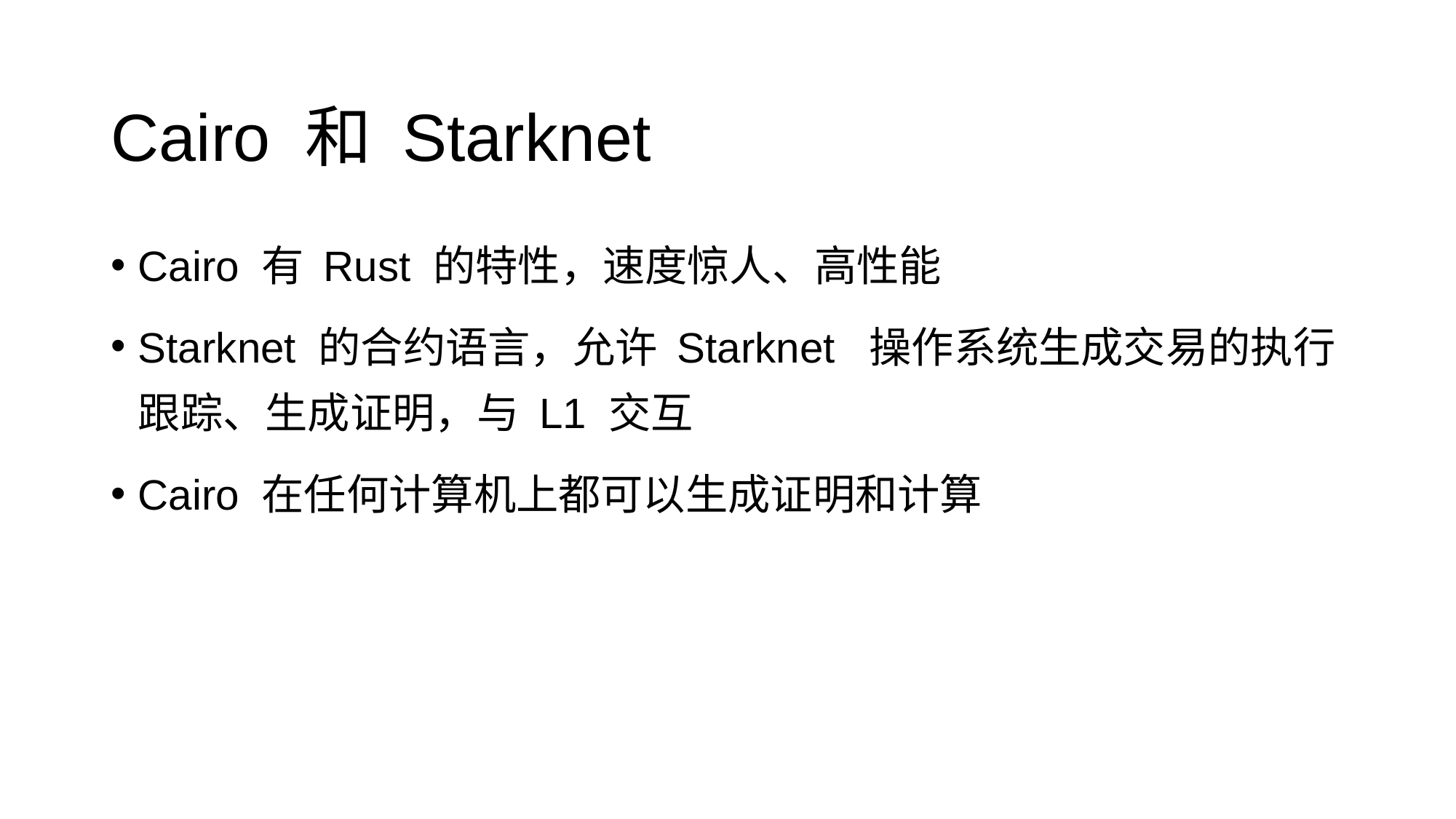

# Cairo 和 Starknet
Cairo 有 Rust 的特性，速度惊人、高性能
Starknet 的合约语言，允许 Starknet  操作系统生成交易的执行跟踪、生成证明，与 L1 交互
Cairo 在任何计算机上都可以生成证明和计算